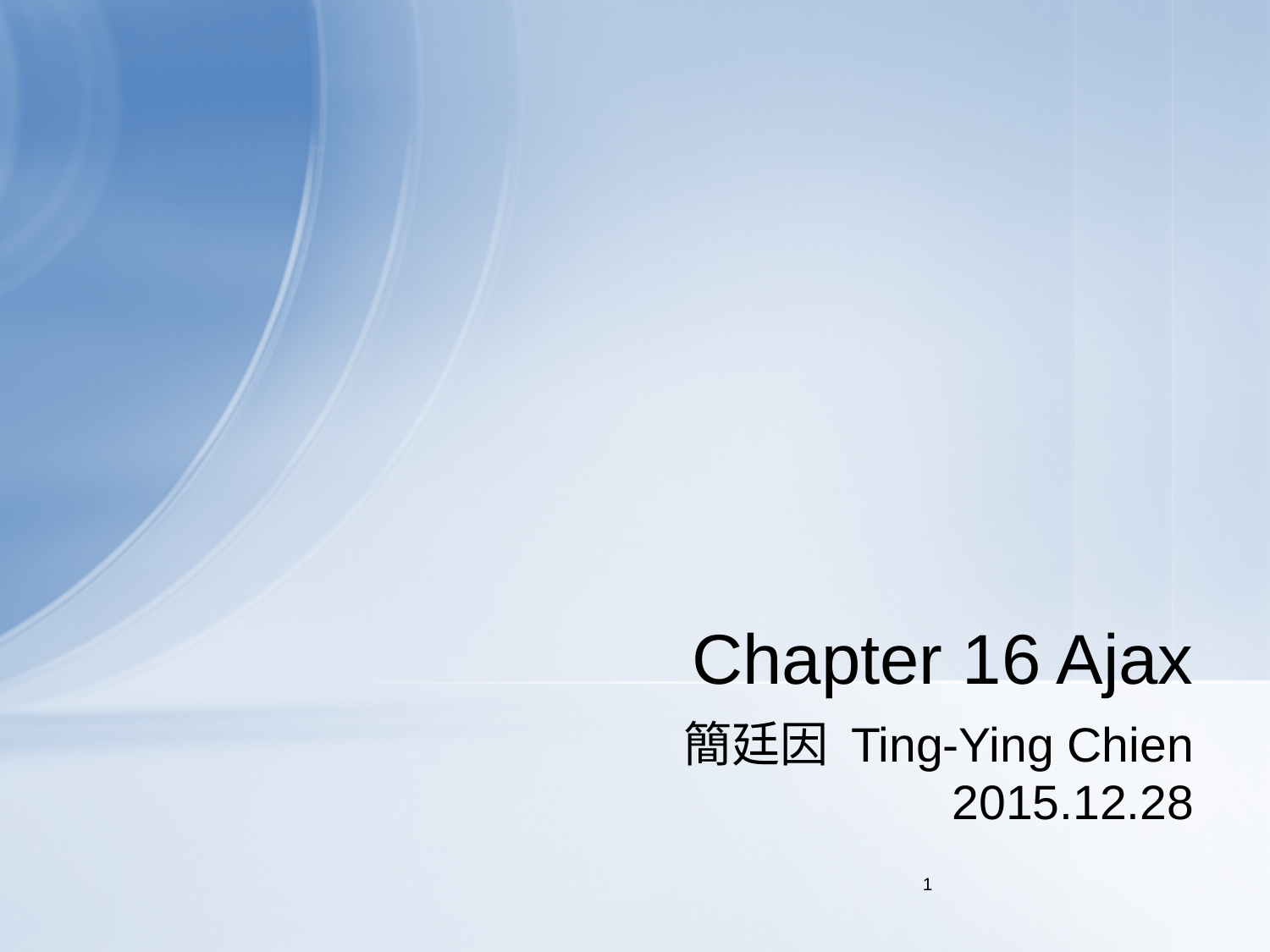

# Chapter 16 Ajax
簡廷因 Ting-Ying Chien
2015.12.28

1